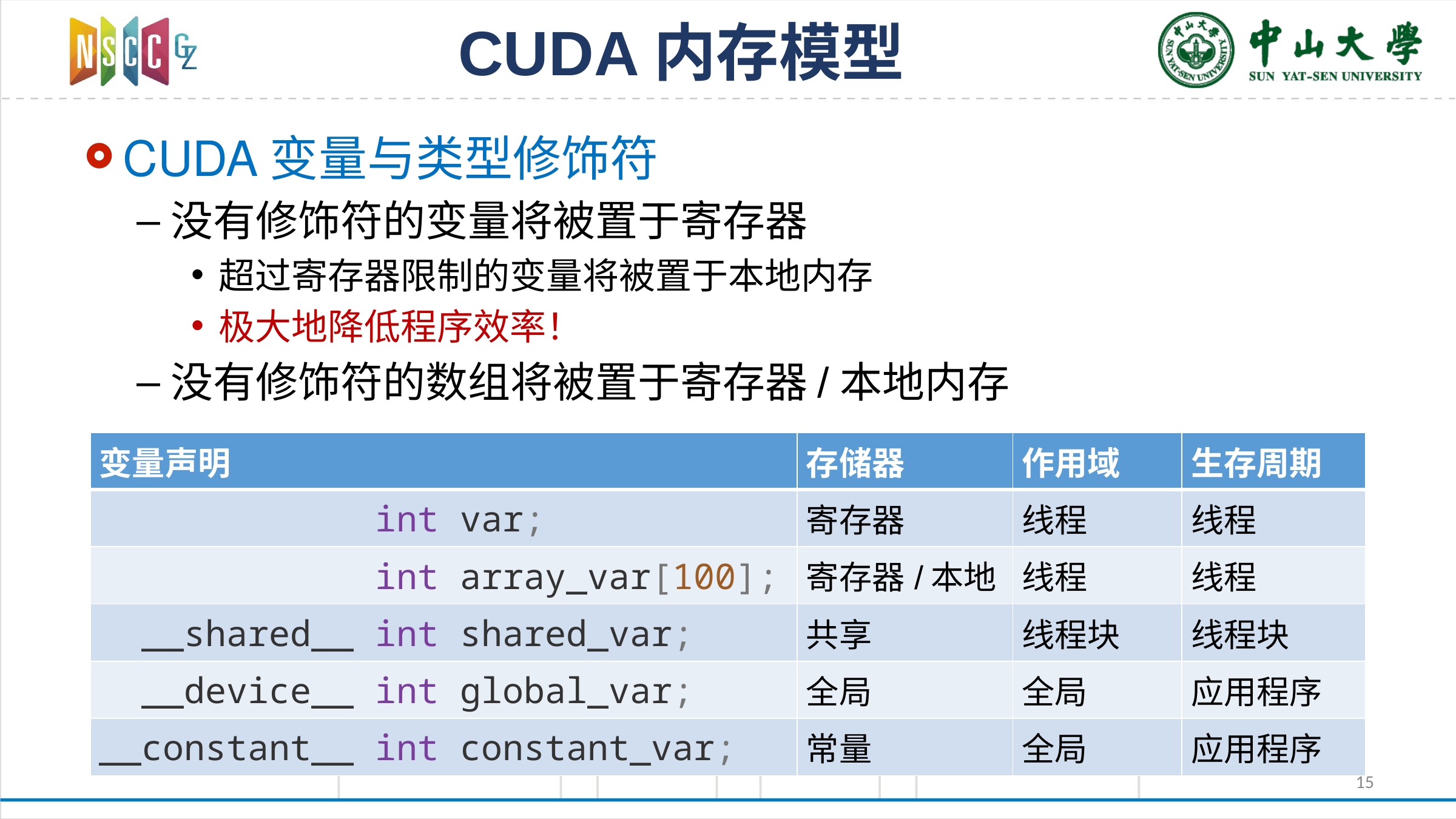

# CUDA内存模型
CUDA变量与类型修饰符
没有修饰符的变量将被置于寄存器
超过寄存器限制的变量将被置于本地内存
极大地降低程序效率！
没有修饰符的数组将被置于寄存器/本地内存
| 变量声明 | 存储器 | 作用域 | 生存周期 |
| --- | --- | --- | --- |
| int var; | 寄存器 | 线程 | 线程 |
| int array\_var[100]; | 寄存器/本地 | 线程 | 线程 |
| \_\_shared\_\_ int shared\_var; | 共享 | 线程块 | 线程块 |
| \_\_device\_\_ int global\_var; | 全局 | 全局 | 应用程序 |
| \_\_constant\_\_ int constant\_var; | 常量 | 全局 | 应用程序 |
15